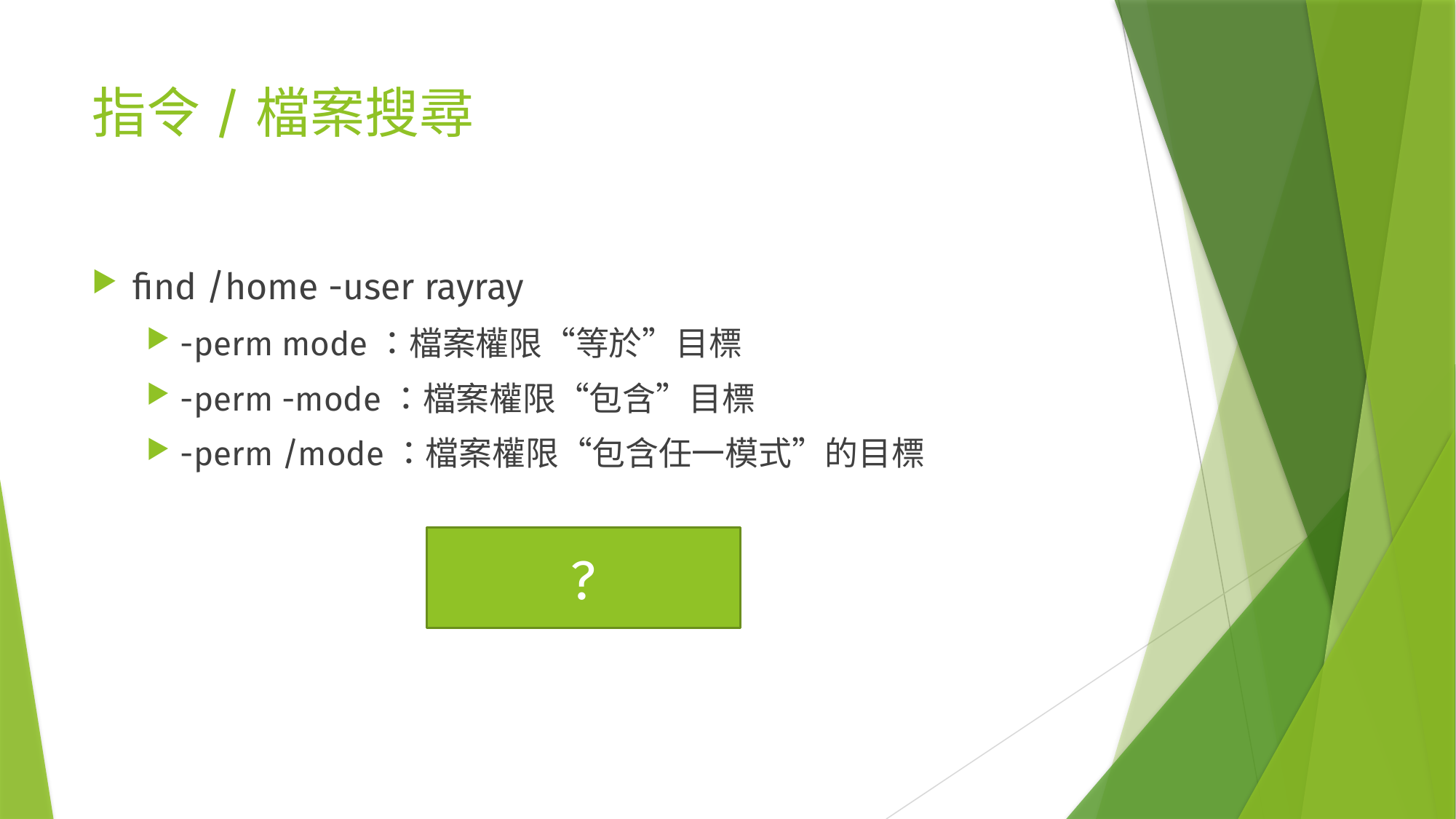

# 指令/檔案搜尋
find /home -user rayray
-perm mode：檔案權限“等於”目標
-perm -mode：檔案權限“包含”目標
-perm /mode：檔案權限“包含任一模式”的目標
?